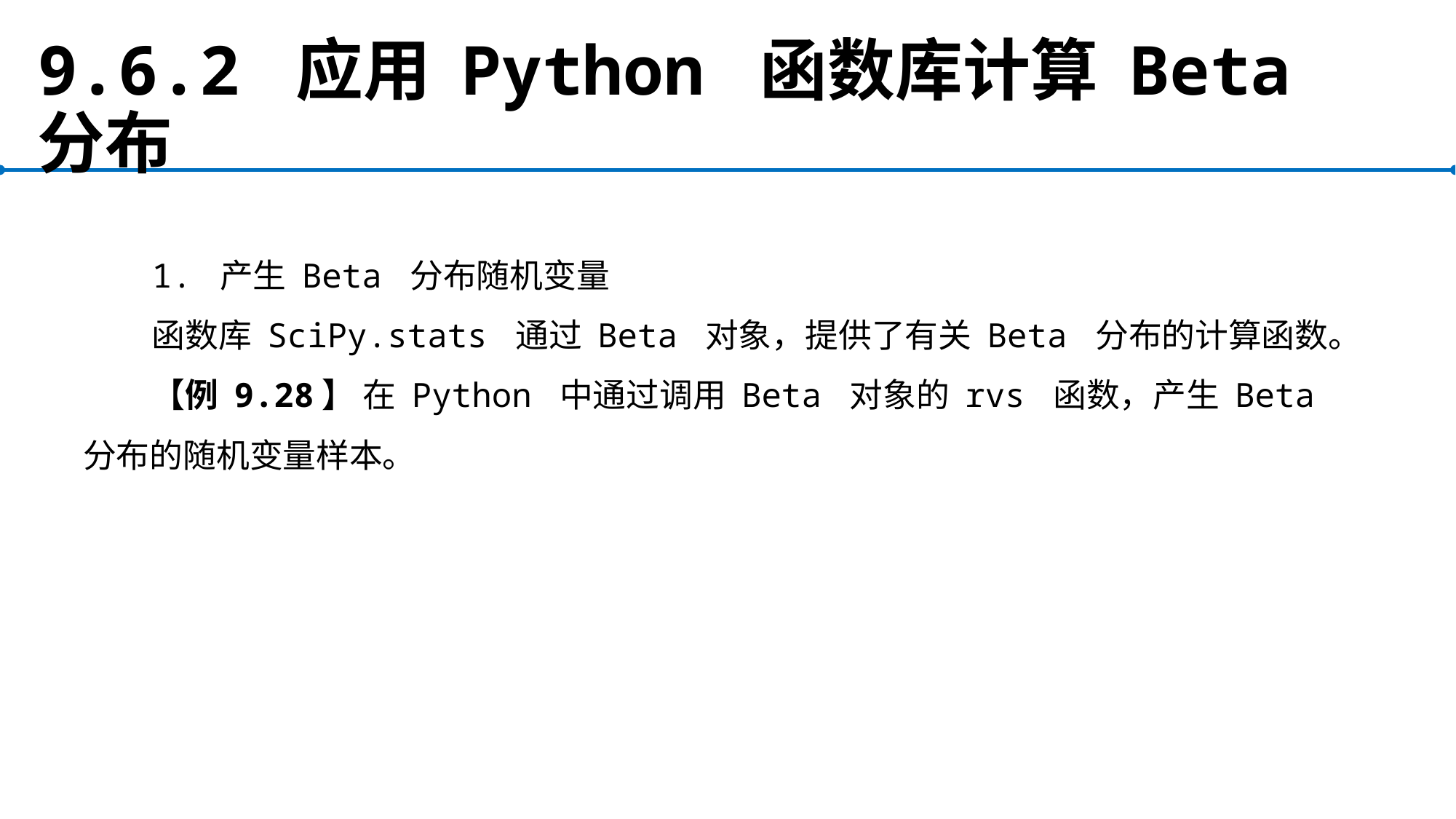

# 9.6.2 应用 Python 函数库计算 Beta 分布
1. 产生 Beta 分布随机变量
函数库 SciPy.stats 通过 Beta 对象，提供了有关 Beta 分布的计算函数。
【例 9.28】 在 Python 中通过调用 Beta 对象的 rvs 函数，产生 Beta 分布的随机变量样本。